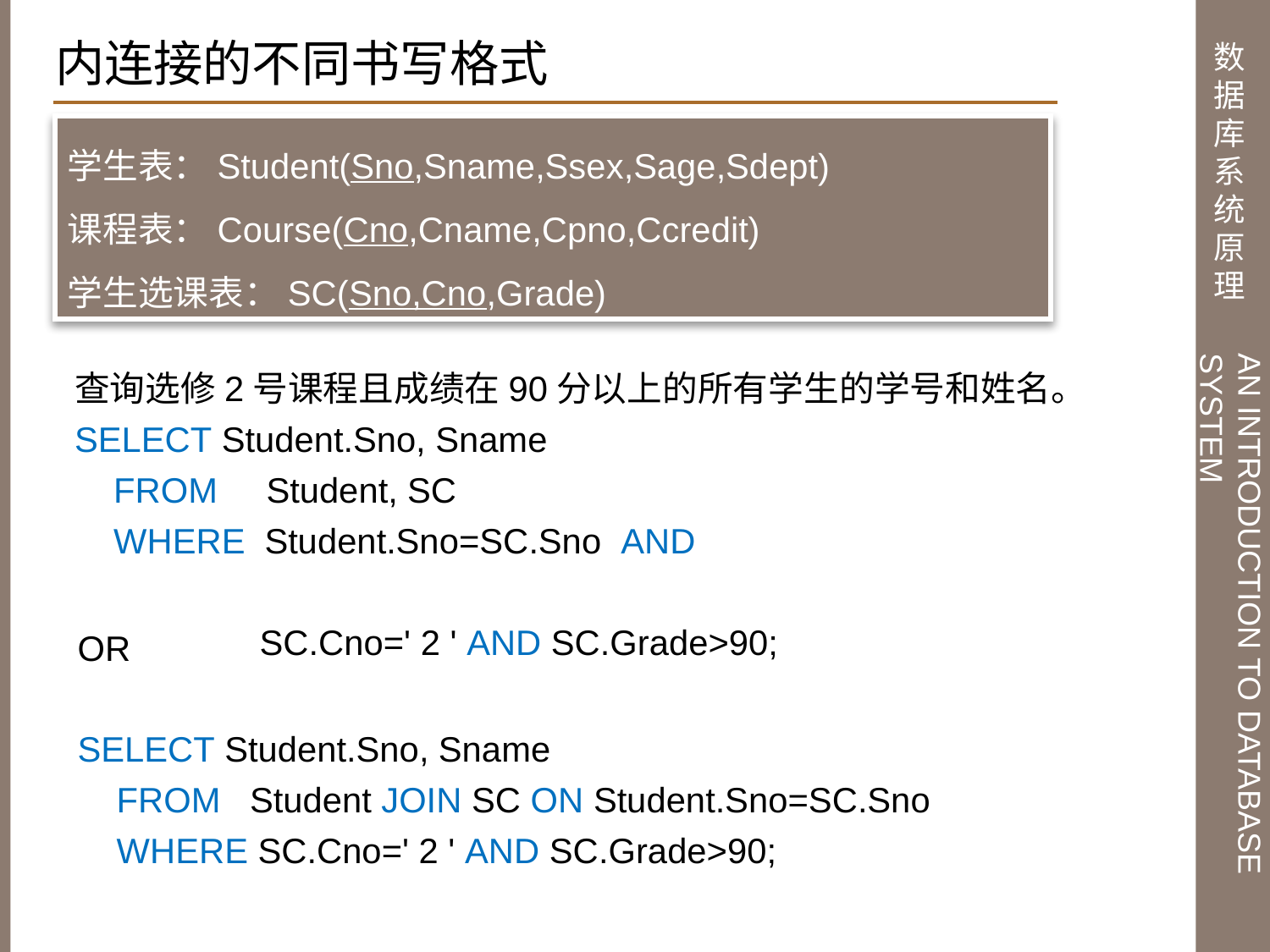

内连接的不同书写格式
学生表：Student(Sno,Sname,Ssex,Sage,Sdept)
课程表：Course(Cno,Cname,Cpno,Ccredit)
学生选课表：SC(Sno,Cno,Grade)
查询选修2号课程且成绩在90分以上的所有学生的学号和姓名。
SELECT Student.Sno, Sname
    FROM     Student, SC
    WHERE  Student.Sno=SC.Sno  AND
                   SC.Cno=' 2 ' AND SC.Grade>90;
OR

SELECT Student.Sno, Sname
    FROM   Student JOIN SC ON Student.Sno=SC.Sno
    WHERE SC.Cno=' 2 ' AND SC.Grade>90;